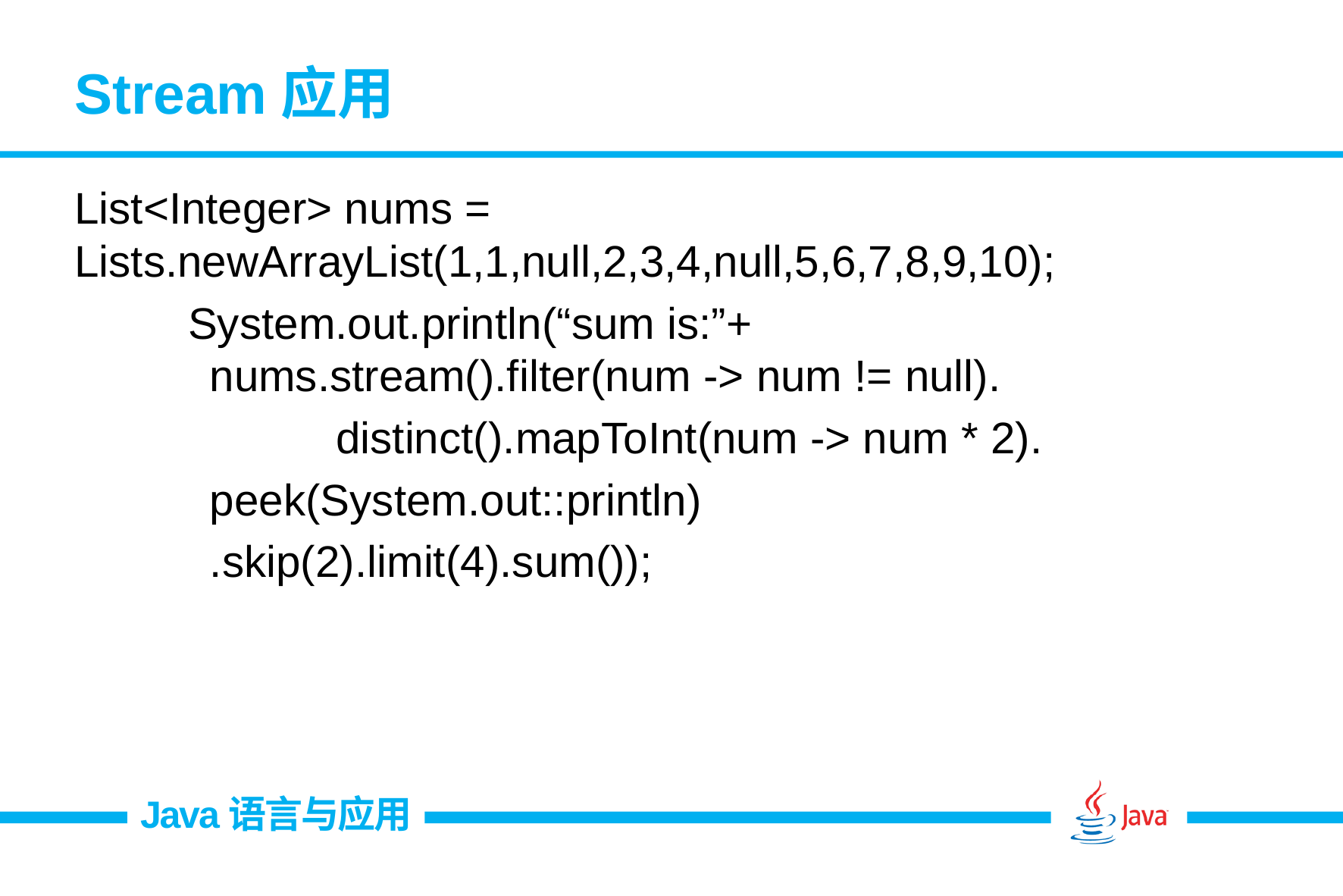

# Stream应用
List<Integer> nums = Lists.newArrayList(1,1,null,2,3,4,null,5,6,7,8,9,10);
	System.out.println(“sum is:”+
           nums.stream().filter(num -> num != null).
	            distinct().mapToInt(num -> num * 2).
           peek(System.out::println)
           .skip(2).limit(4).sum());